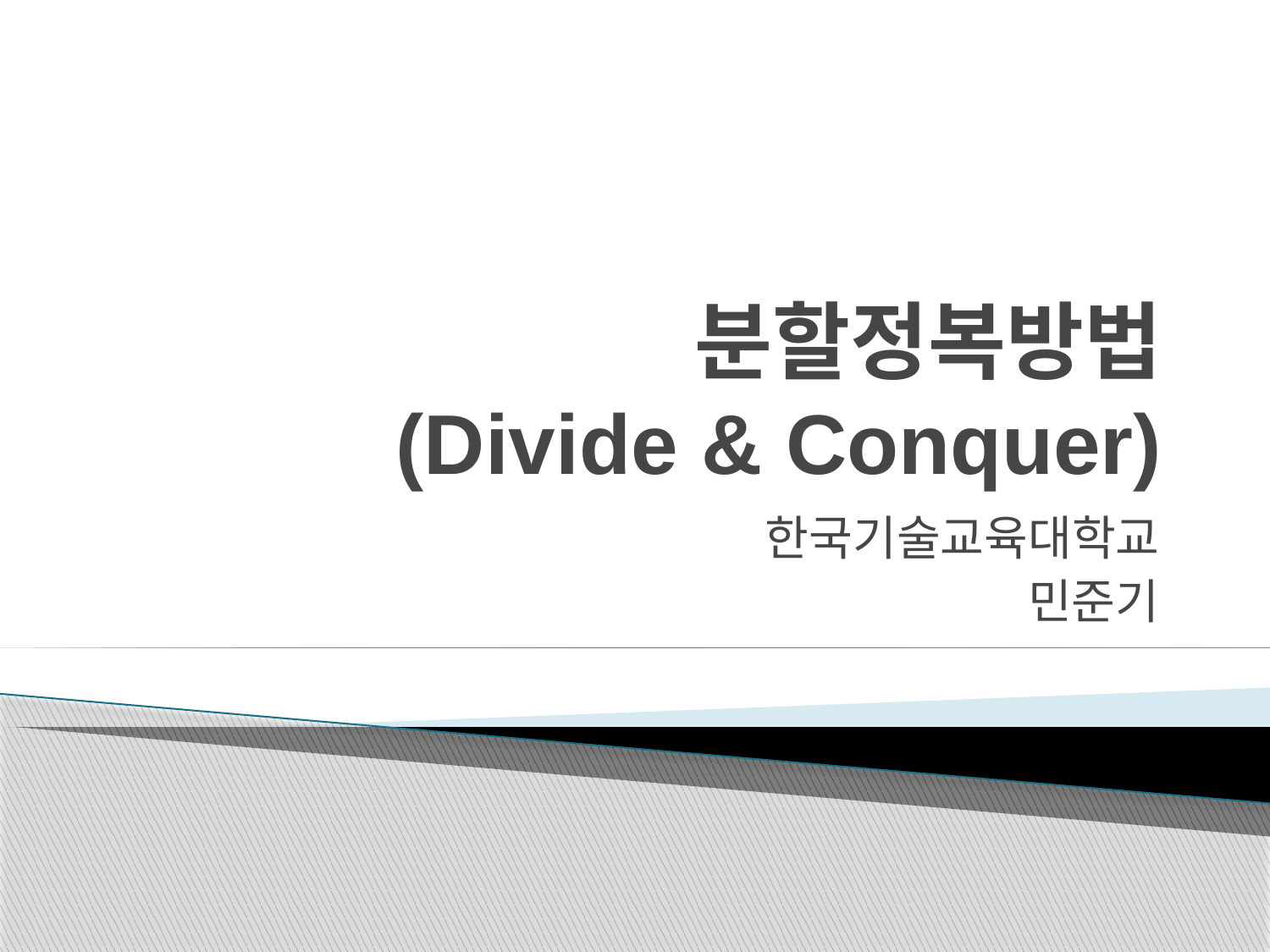

# 분할정복방법 (Divide & Conquer)
한국기술교육대학교
민준기